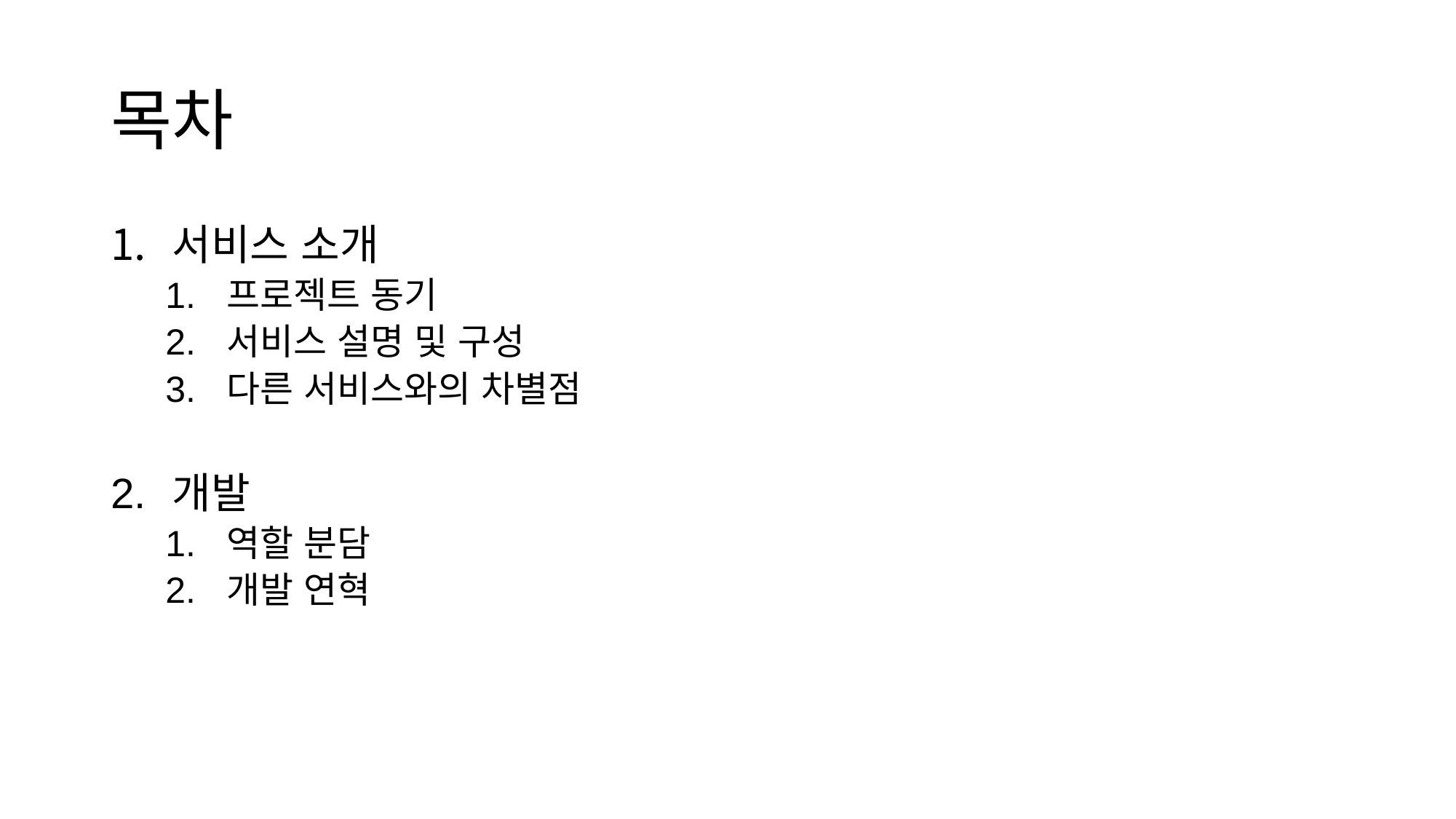

# 목차
서비스 소개
프로젝트 동기
서비스 설명 및 구성
다른 서비스와의 차별점

개발
역할 분담
개발 연혁